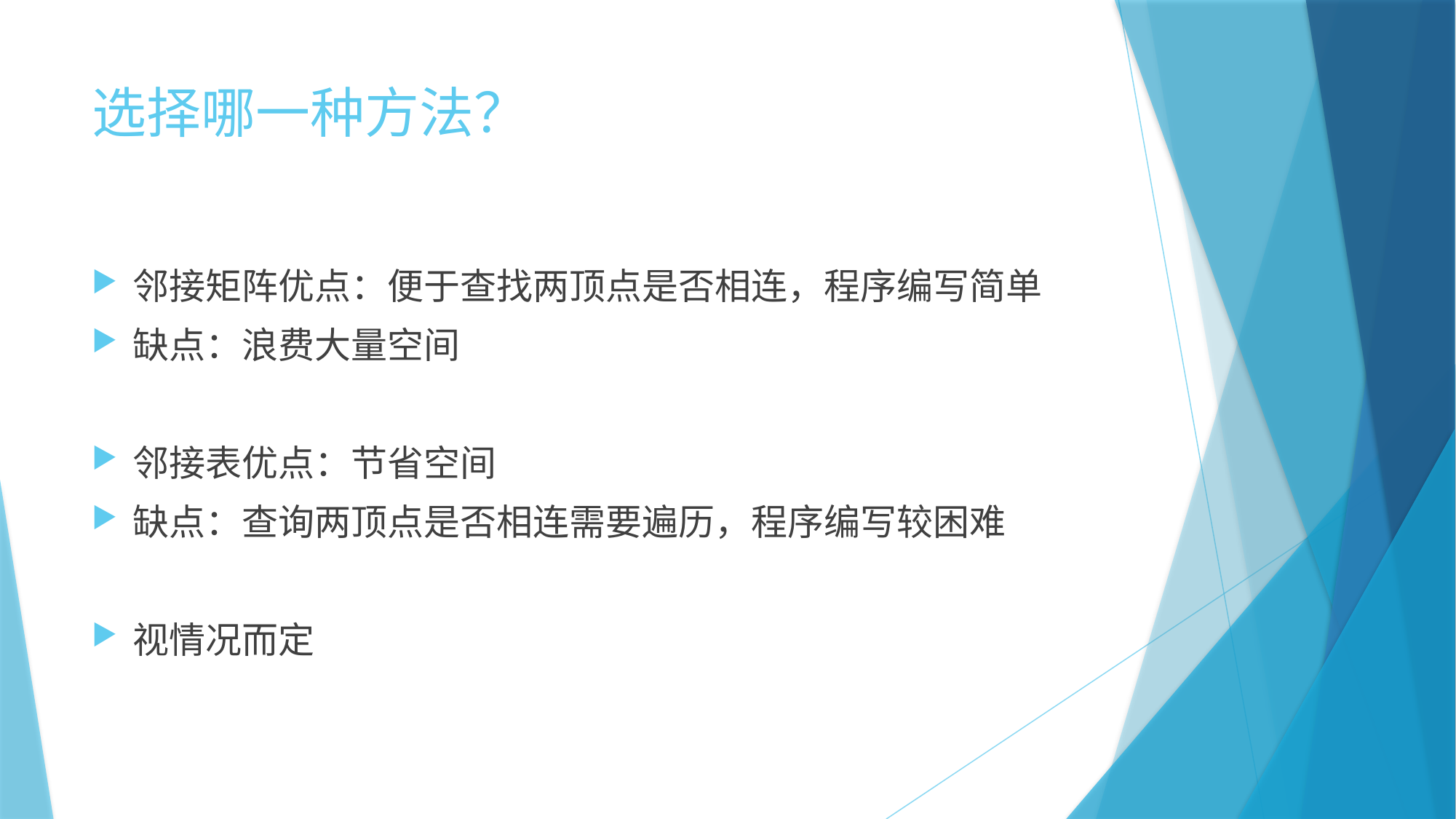

# 选择哪一种方法？
邻接矩阵优点：便于查找两顶点是否相连，程序编写简单
缺点：浪费大量空间

邻接表优点：节省空间
缺点：查询两顶点是否相连需要遍历，程序编写较困难

视情况而定